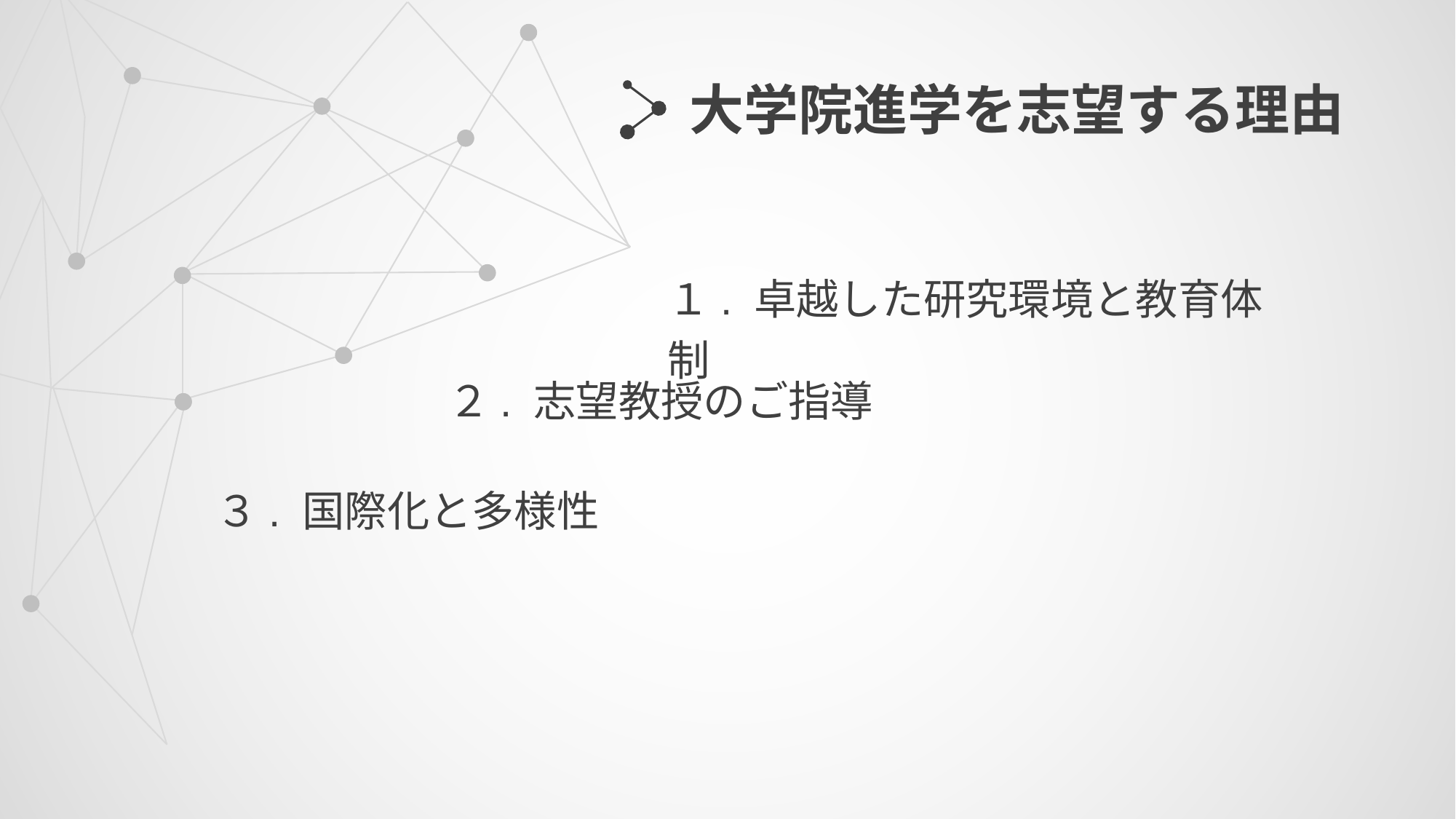

大学院進学を志望する理由
１. 卓越した研究環境と教育体制
２. 志望教授のご指導
３. 国際化と多様性